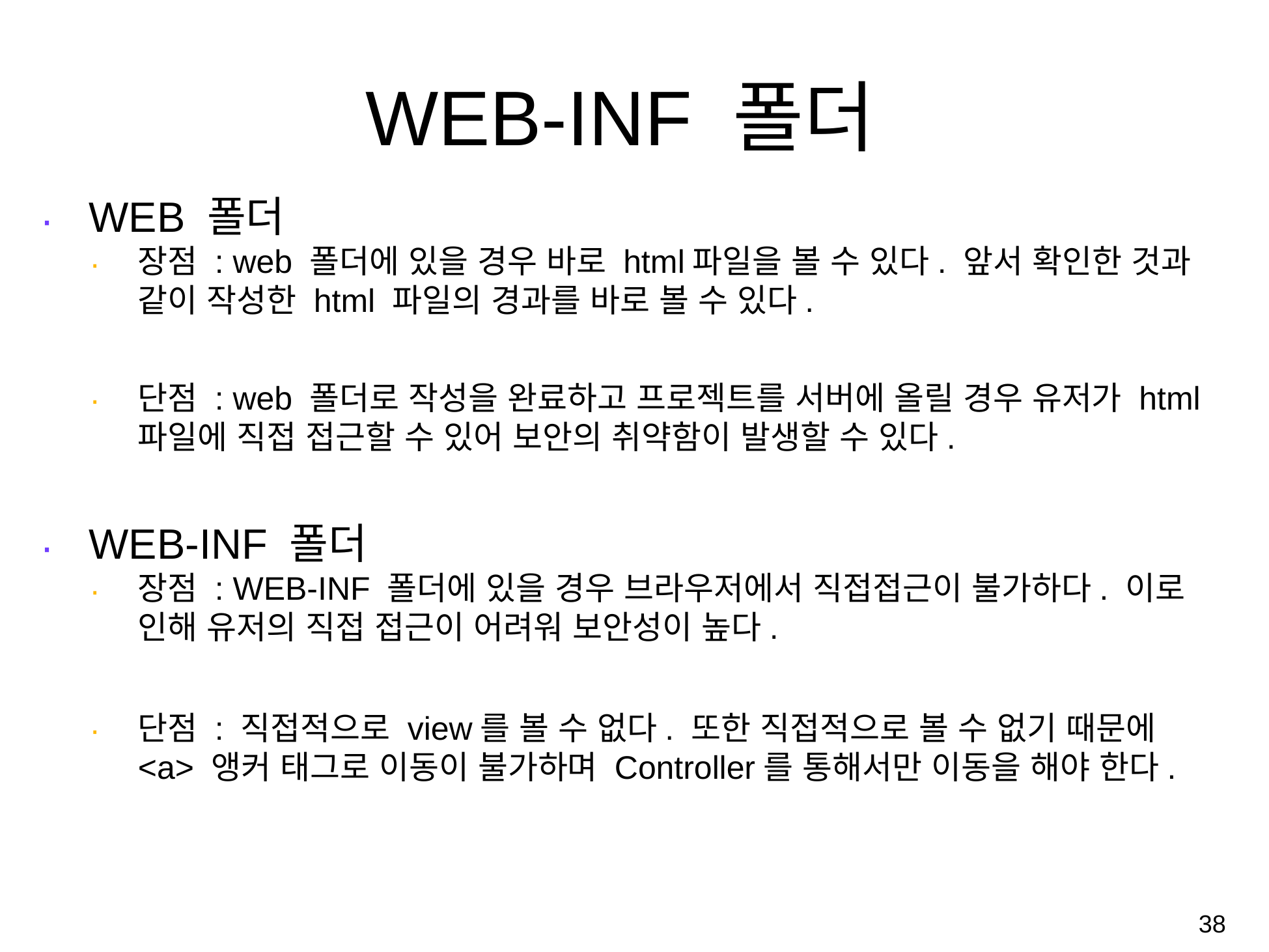

# WEB-INF 폴더
WEB 폴더
장점 : web 폴더에 있을 경우 바로 html파일을 볼 수 있다. 앞서 확인한 것과 같이 작성한 html 파일의 경과를 바로 볼 수 있다.

단점 : web 폴더로 작성을 완료하고 프로젝트를 서버에 올릴 경우 유저가 html 파일에 직접 접근할 수 있어 보안의 취약함이 발생할 수 있다.

WEB-INF 폴더
장점 : WEB-INF 폴더에 있을 경우 브라우저에서 직접접근이 불가하다. 이로 인해 유저의 직접 접근이 어려워 보안성이 높다.

단점 : 직접적으로 view를 볼 수 없다. 또한 직접적으로 볼 수 없기 때문에 <a> 앵커 태그로 이동이 불가하며 Controller를 통해서만 이동을 해야 한다.
38